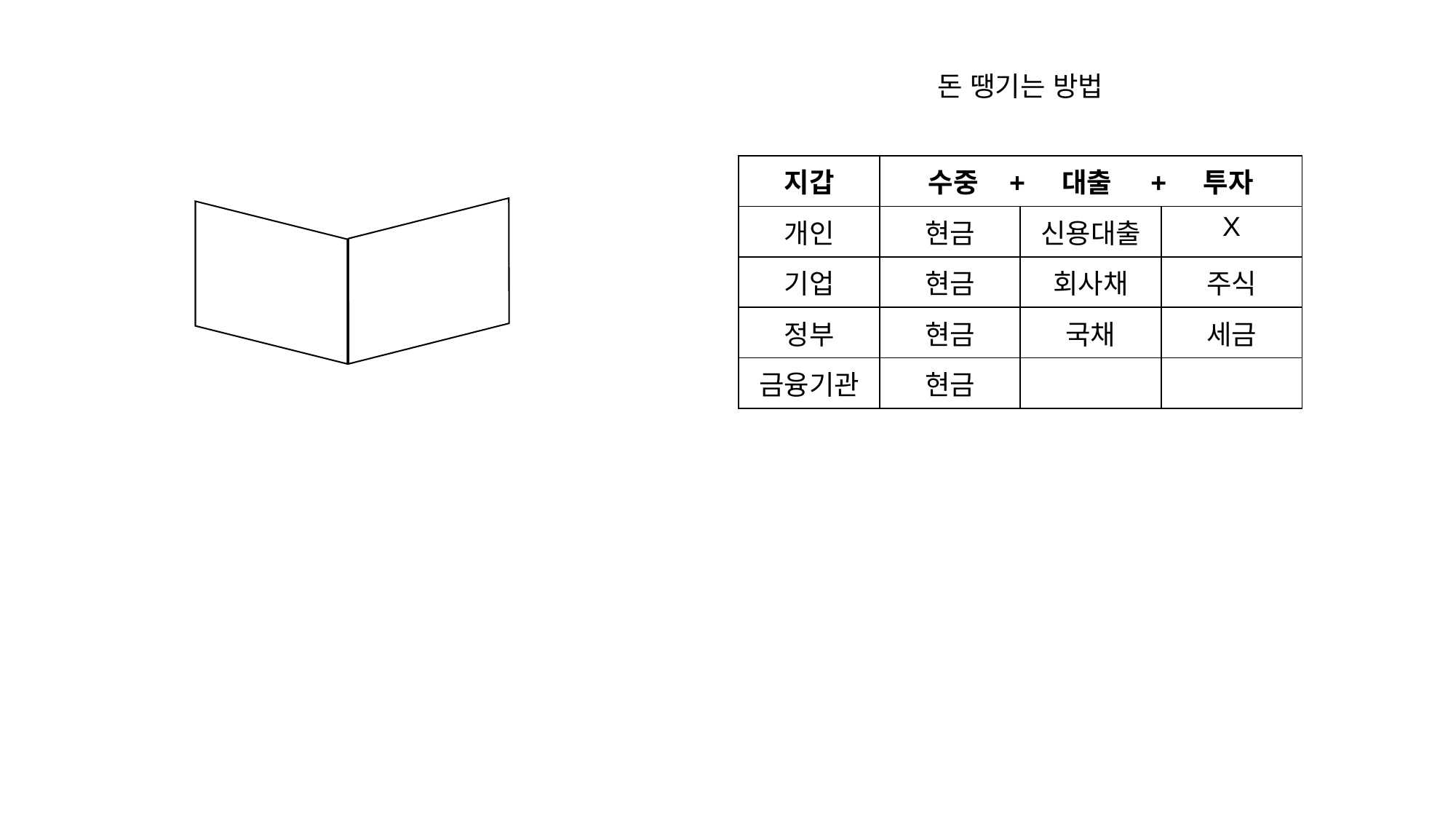

돈 땡기는 방법
| 지갑 | 수중 + 대출 + 투자 |  |  |
| --- | --- | --- | --- |
| 개인 | 현금 | 신용대출 | X |
| 기업 | 현금 | 회사채 | 주식 |
| 정부 | 현금 | 국채 | 세금 |
| 금융기관 | 현금 |  |  |